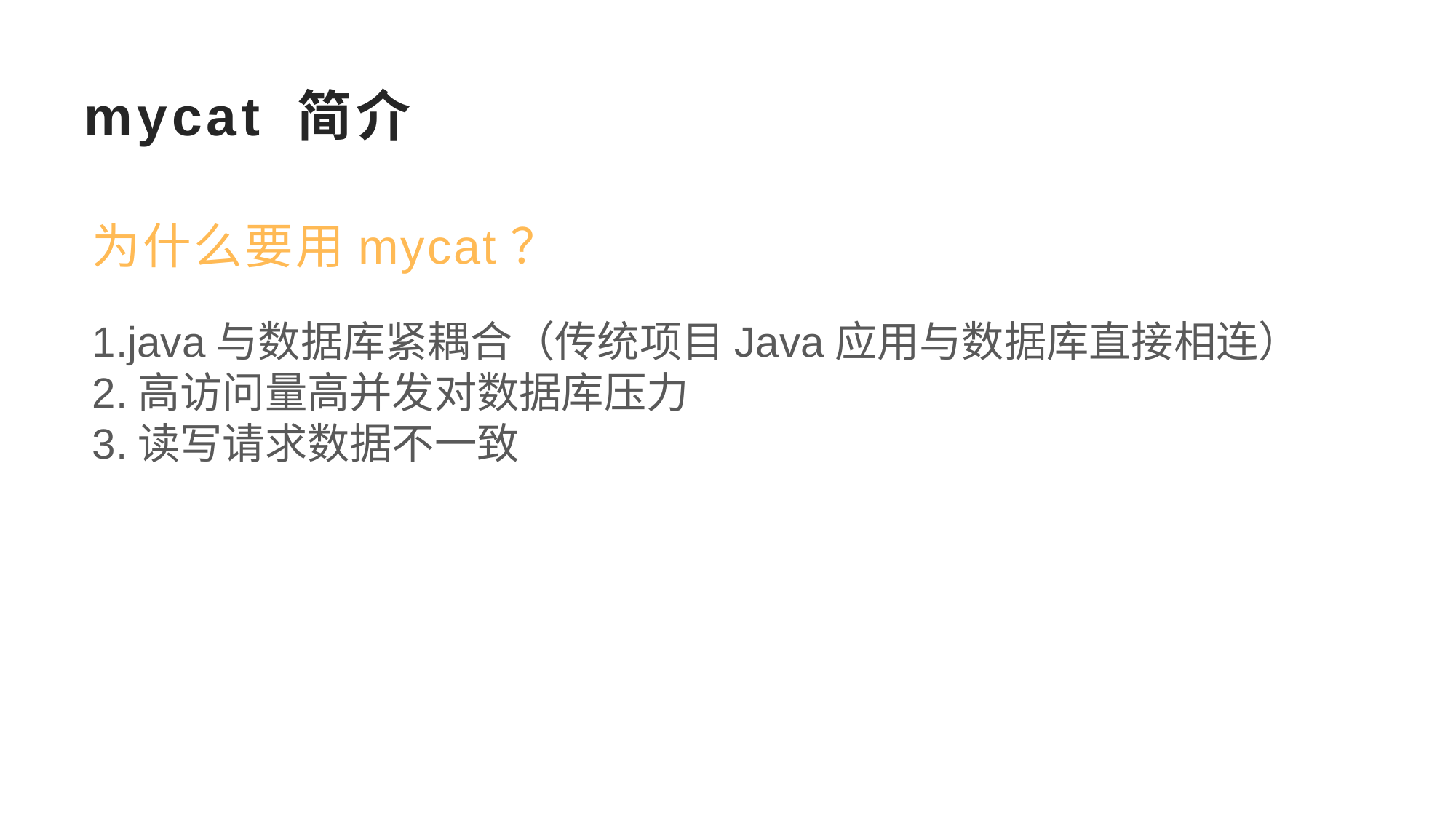

# mycat 简介
为什么要用mycat？

1.java与数据库紧耦合（传统项目Java应用与数据库直接相连）
2.高访问量高并发对数据库压力
3.读写请求数据不一致